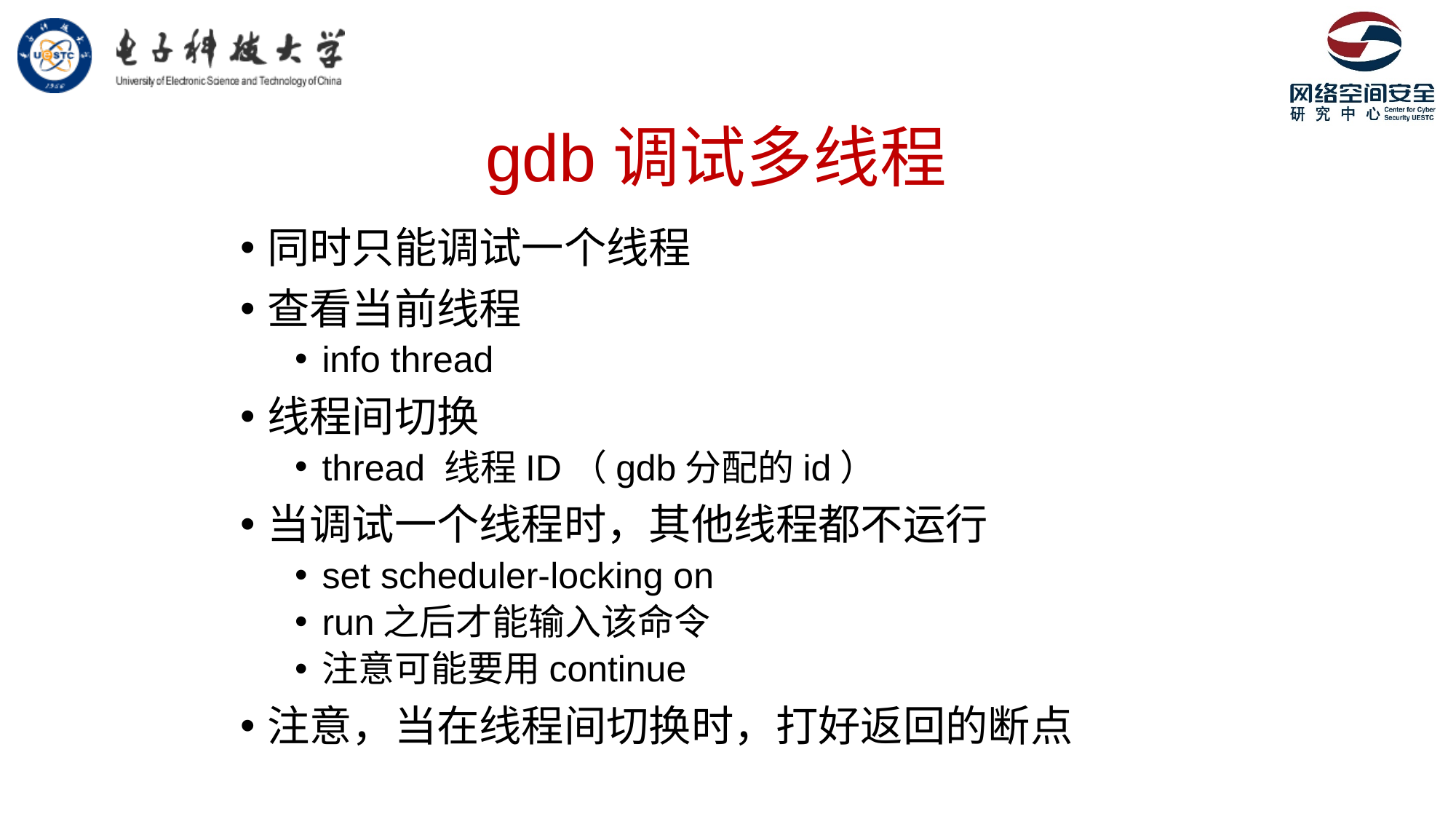

# gdb调试多线程
同时只能调试一个线程
查看当前线程
info thread
线程间切换
thread 线程ID（gdb分配的id）
当调试一个线程时，其他线程都不运行
set scheduler-locking on
run之后才能输入该命令
注意可能要用continue
注意，当在线程间切换时，打好返回的断点